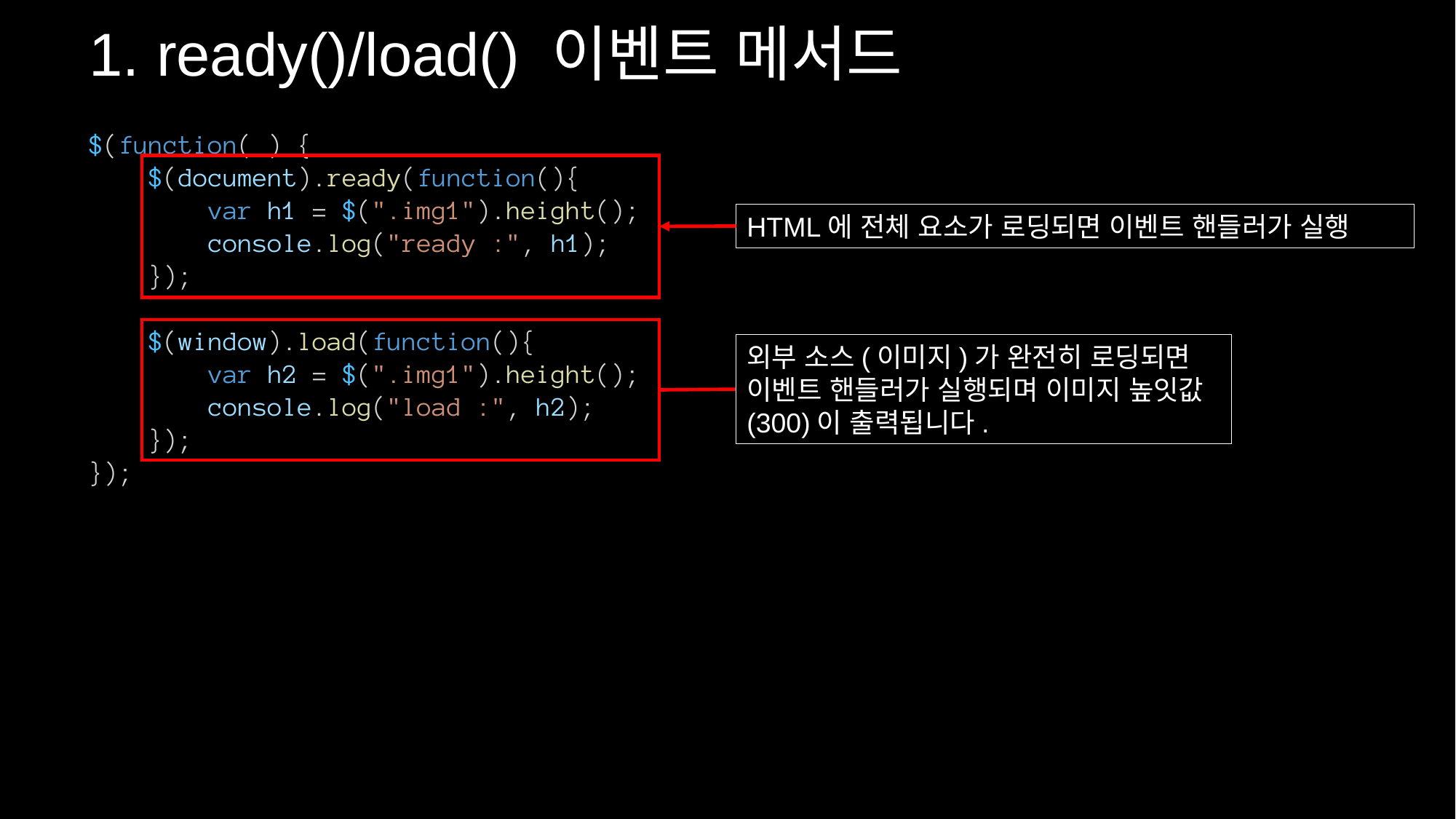

1. ready()/load() 이벤트 메서드
$(function( ) {
    $(document).ready(function(){
        var h1 = $(".img1").height();
        console.log("ready :", h1);
    });
    $(window).load(function(){
        var h2 = $(".img1").height();
        console.log("load :", h2);
    });
});

HTML에 전체 요소가 로딩되면 이벤트 핸들러가 실행

외부 소스(이미지)가 완전히 로딩되면 이벤트 핸들러가 실행되며 이미지 높잇값(300)이 출력됩니다.